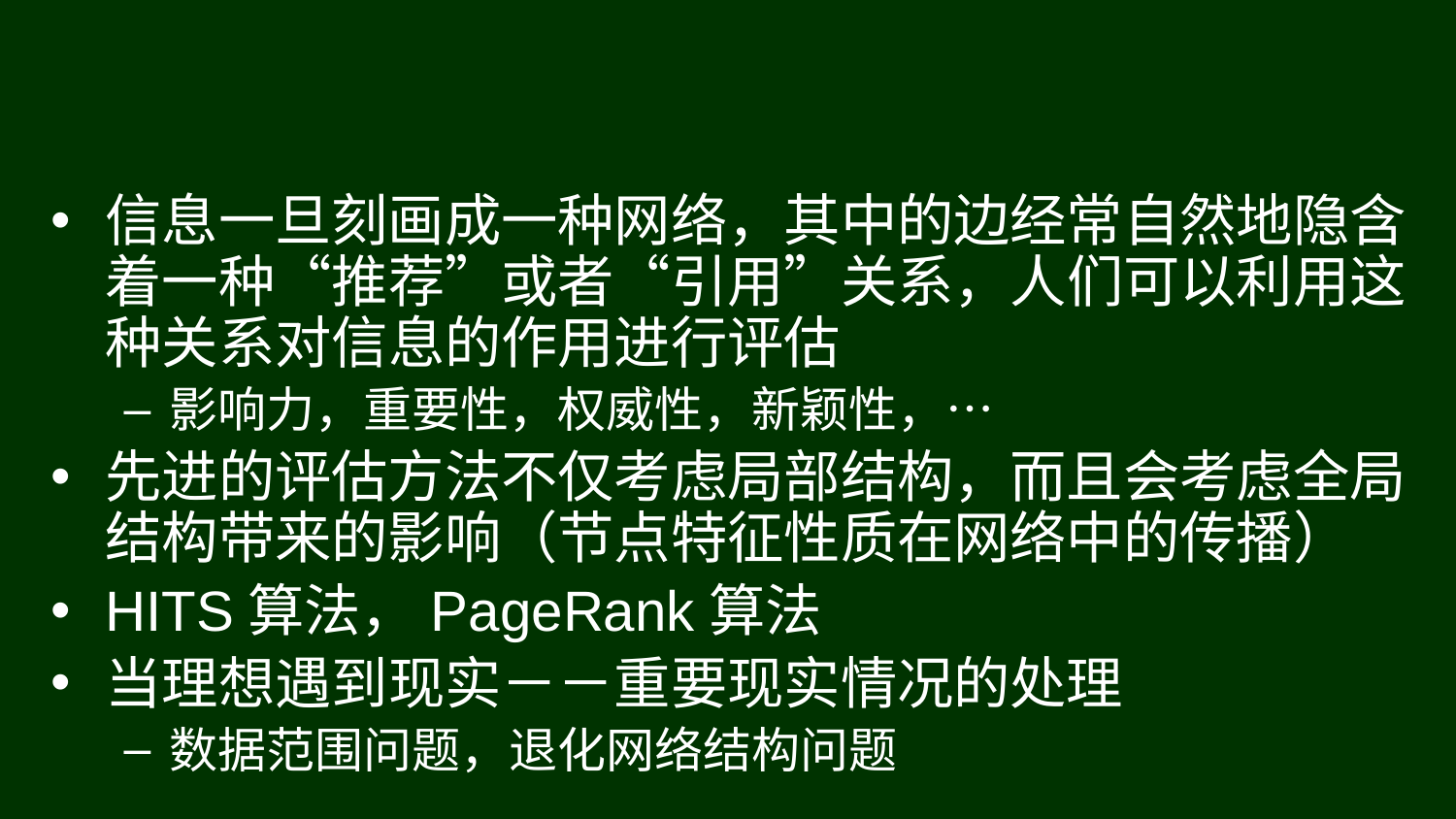

信息一旦刻画成一种网络，其中的边经常自然地隐含着一种“推荐”或者“引用”关系，人们可以利用这种关系对信息的作用进行评估
影响力，重要性，权威性，新颖性，…
先进的评估方法不仅考虑局部结构，而且会考虑全局结构带来的影响（节点特征性质在网络中的传播）
HITS算法，PageRank算法
当理想遇到现实－－重要现实情况的处理
数据范围问题，退化网络结构问题